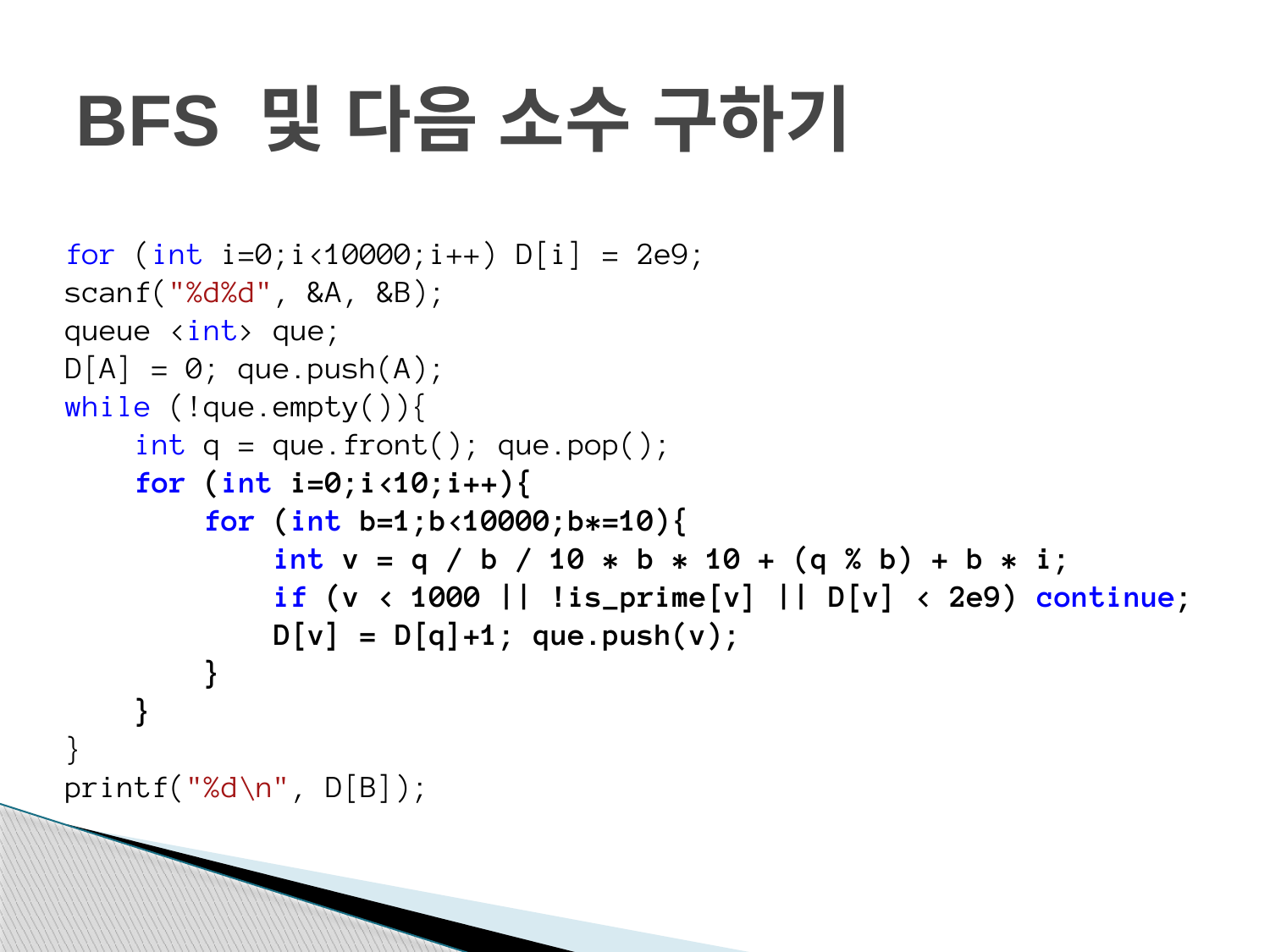

# BFS 및 다음 소수 구하기
for (int i=0;i<10000;i++) D[i] = 2e9;
scanf("%d%d", &A, &B);
queue <int> que;
D[A] = 0; que.push(A);
while (!que.empty()){
    int q = que.front(); que.pop();
    for (int i=0;i<10;i++){
        for (int b=1;b<10000;b*=10){
            int v = q / b / 10 * b * 10 + (q % b) + b * i;
            if (v < 1000 || !is_prime[v] || D[v] < 2e9) continue;
            D[v] = D[q]+1; que.push(v);
        }
    }
}
printf("%d\n", D[B]);